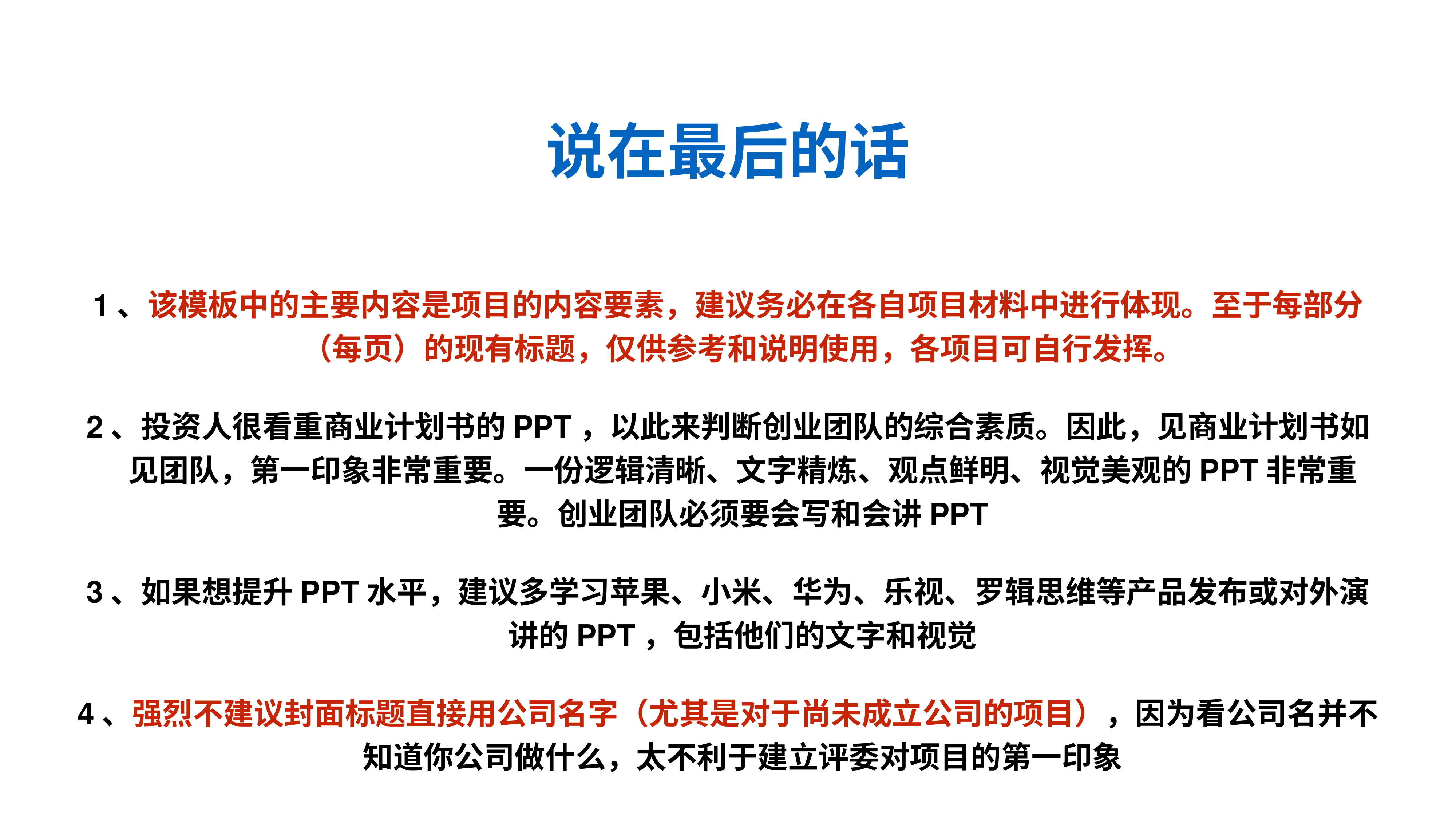

说在最后的话
1、该模板中的主要内容是项目的内容要素，建议务必在各自项目材料中进行体现。至于每部分（每页）的现有标题，仅供参考和说明使用，各项目可自行发挥。
2、投资人很看重商业计划书的PPT，以此来判断创业团队的综合素质。因此，见商业计划书如见团队，第一印象非常重要。一份逻辑清晰、文字精炼、观点鲜明、视觉美观的PPT非常重要。创业团队必须要会写和会讲PPT
3、如果想提升PPT水平，建议多学习苹果、小米、华为、乐视、罗辑思维等产品发布或对外演讲的PPT，包括他们的文字和视觉
4、强烈不建议封面标题直接用公司名字（尤其是对于尚未成立公司的项目），因为看公司名并不知道你公司做什么，太不利于建立评委对项目的第一印象